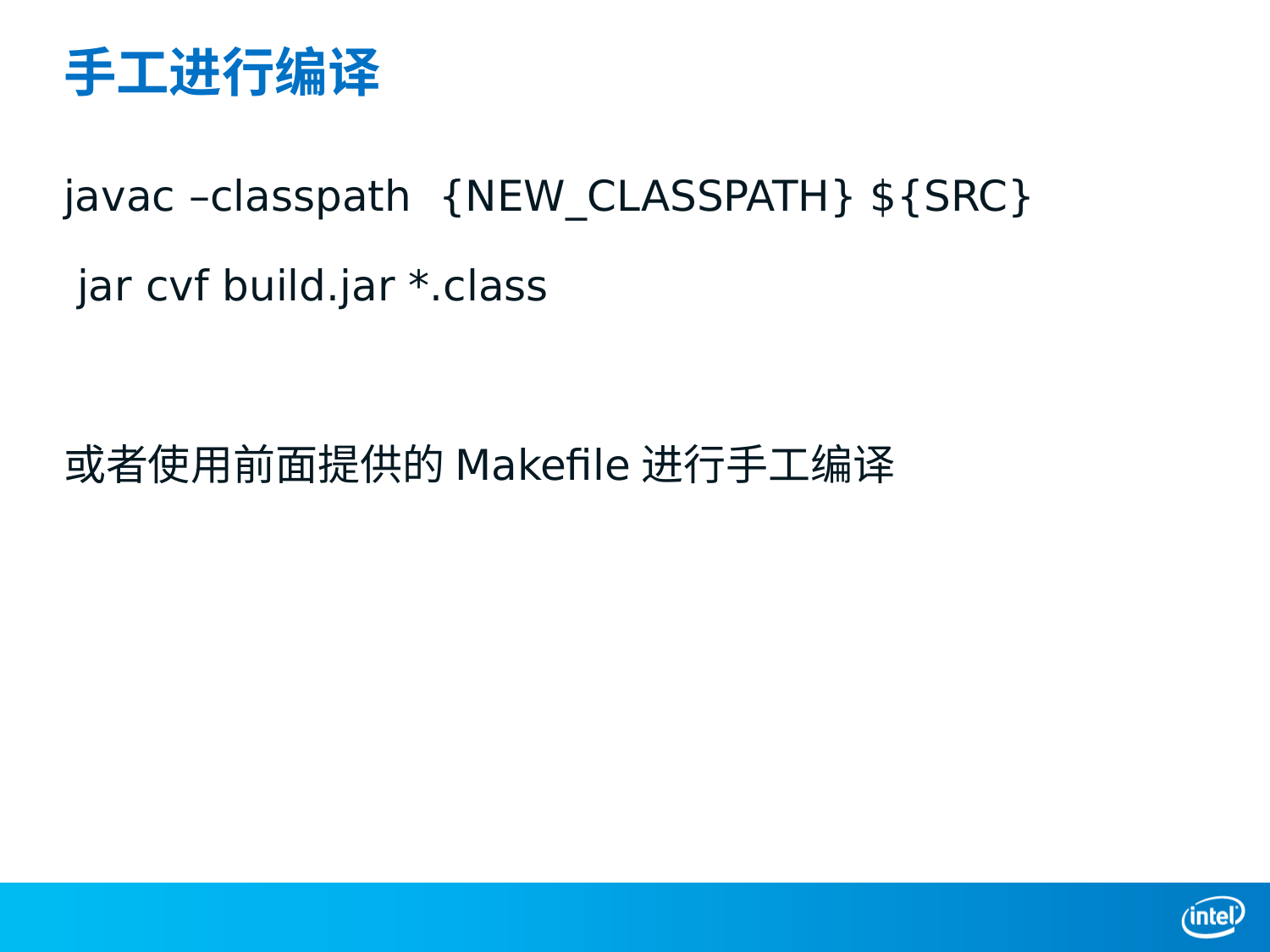

# 手工进行编译
javac –classpath  {NEW_CLASSPATH} ${SRC}
 jar cvf build.jar *.class

或者使用前面提供的Makefile进行手工编译